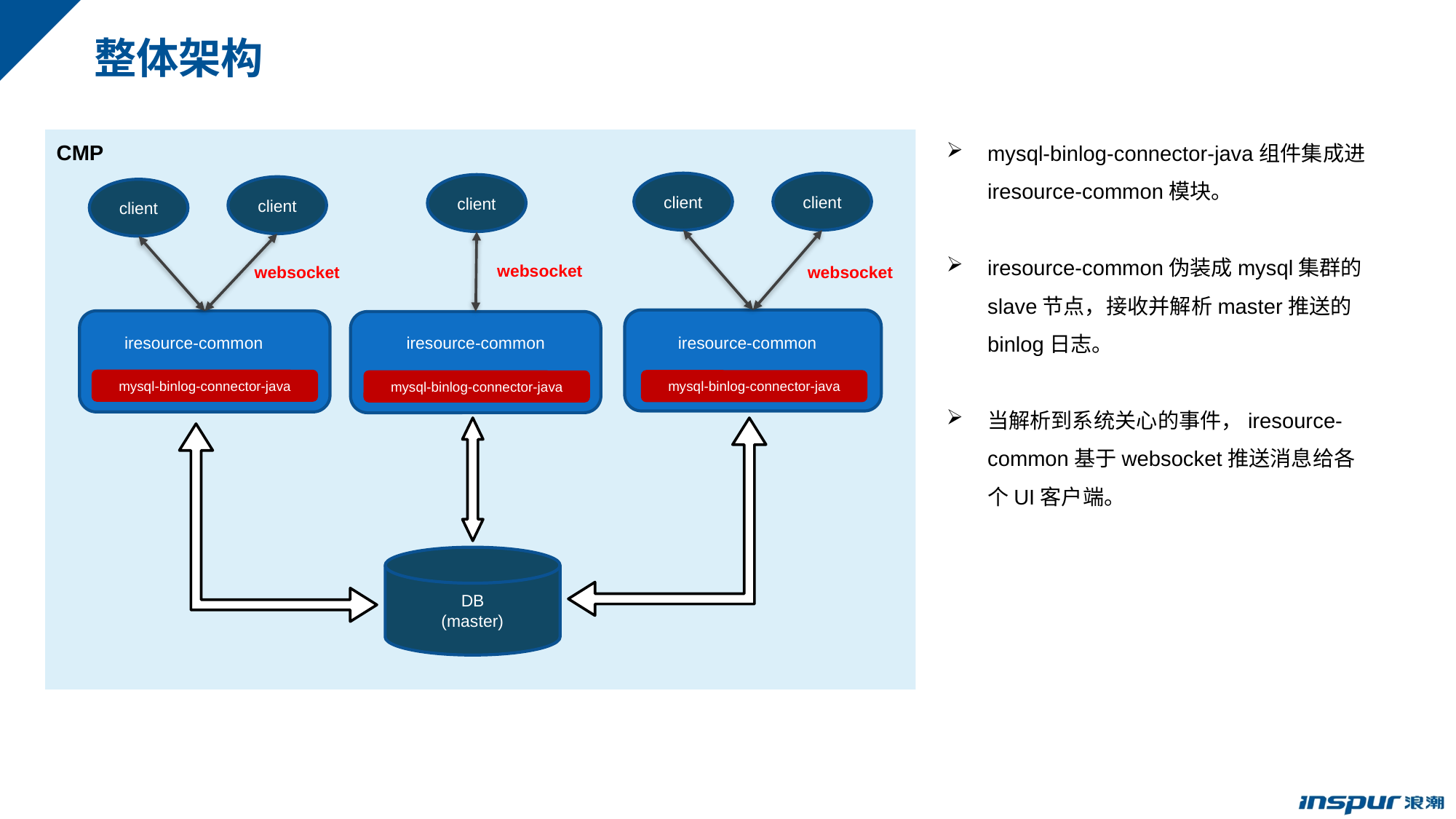

# 整体架构
mysql-binlog-connector-java组件集成进iresource-common模块。

iresource-common伪装成mysql集群的slave节点，接收并解析master推送的binlog日志。

当解析到系统关心的事件，iresource-common基于websocket推送消息给各个UI客户端。

client
client
client
client
client

DB
(master)
websocket
iresource-common
iresource-common
iresource-common
mysql-binlog-connector-java
mysql-binlog-connector-java
mysql-binlog-connector-java
CMP
websocket
websocket